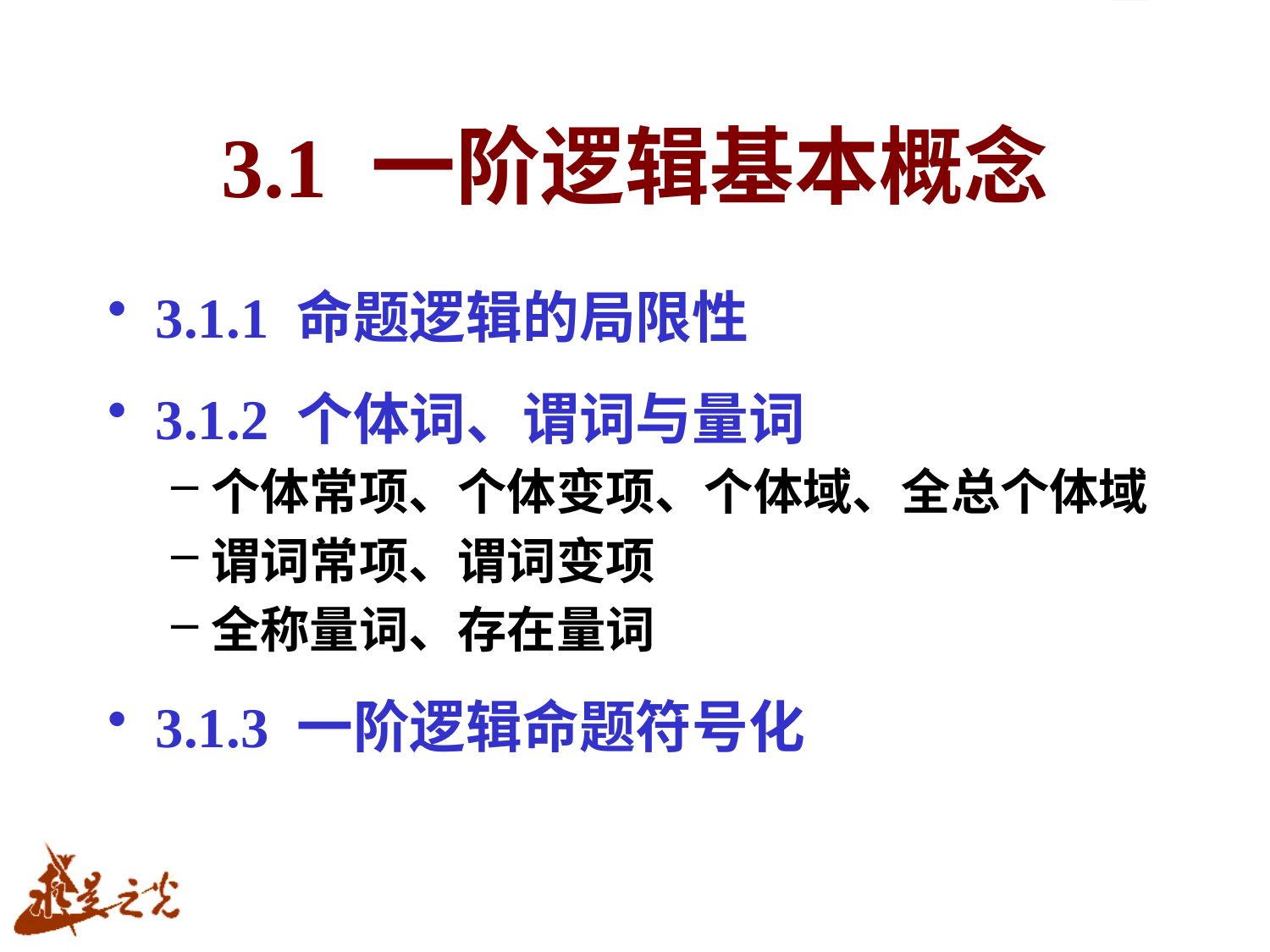

# 3.1 一阶逻辑基本概念
3.1.1 命题逻辑的局限性
3.1.2 个体词、谓词与量词
个体常项、个体变项、个体域、全总个体域
谓词常项、谓词变项
全称量词、存在量词
3.1.3 一阶逻辑命题符号化
2